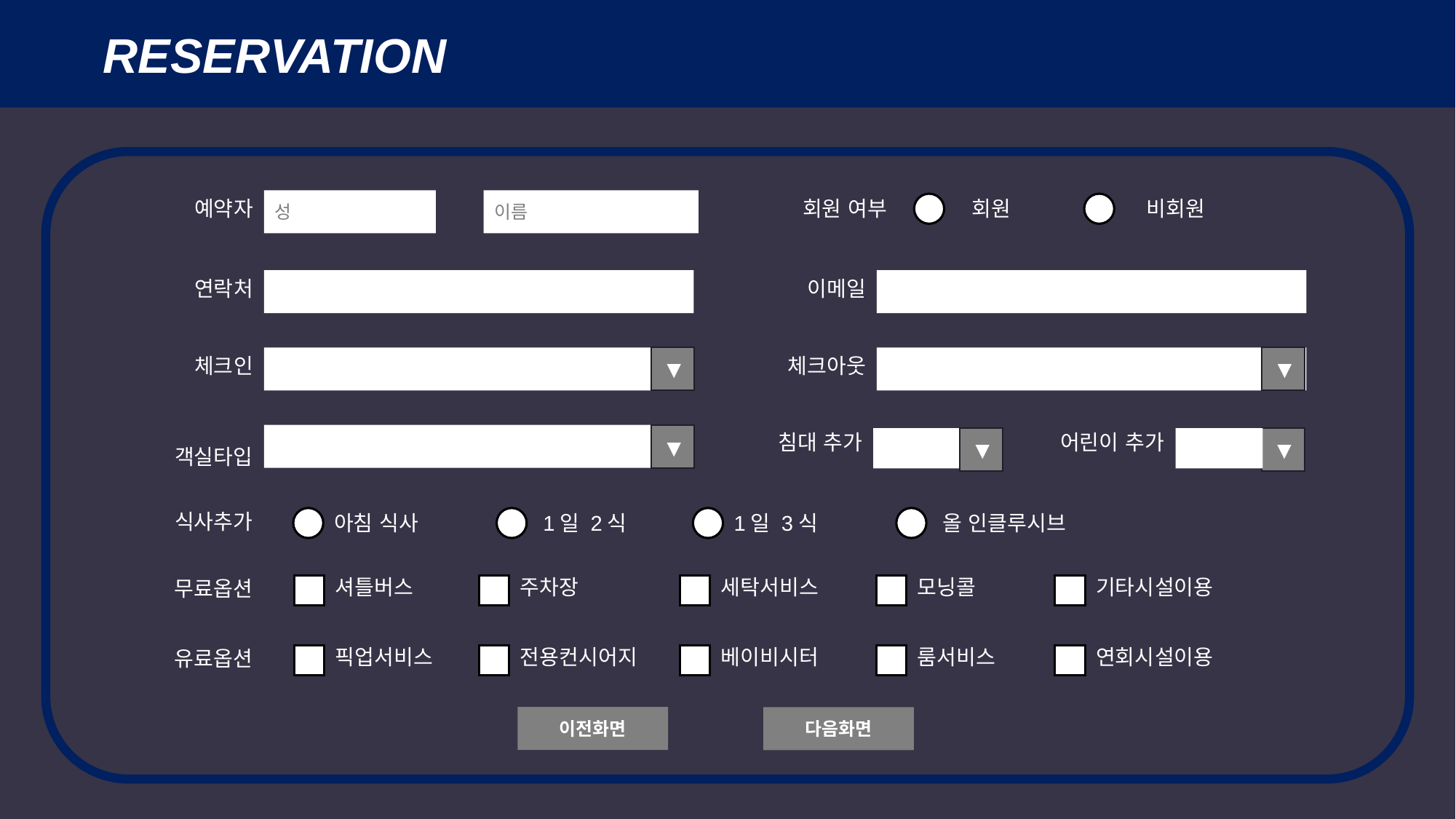

RESERVATION

성
이름
예약자
회원 여부
회원
비회원

연락처

이메일

▼

▼

체크인
체크아웃
침대 추가
어린이 추가

▼

▼

▼
객실타입
식사추가
아침 식사
1일 2식
1일 3식
올 인클루시브

셔틀버스
주차장
세탁서비스
모닝콜
기타시설이용
무료옵션

픽업서비스
전용컨시어지
베이비시터
룸서비스
연회시설이용
유료옵션

이전화면
다음화면